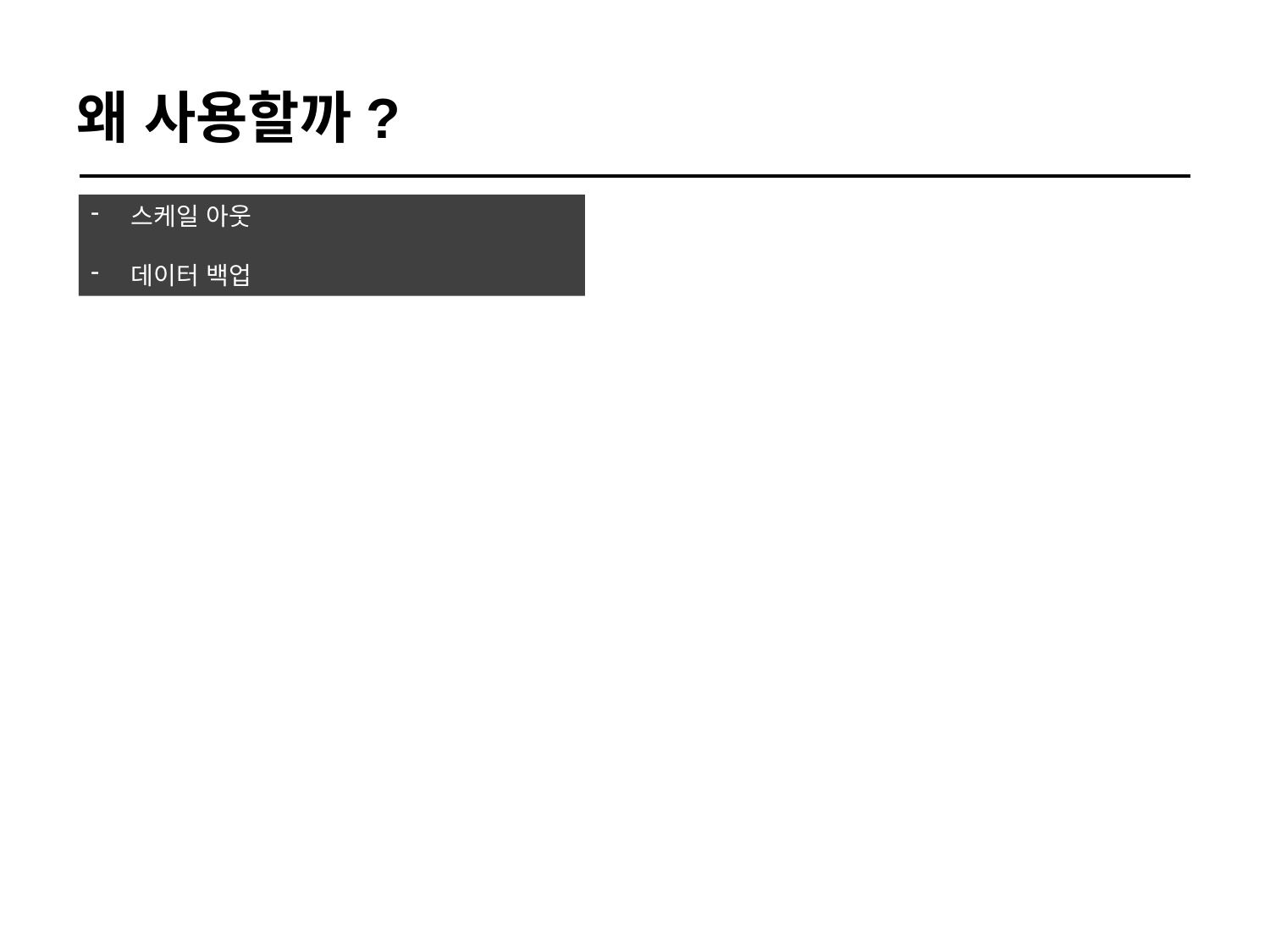

# 왜 사용할까?
스케일 아웃
데이터 백업